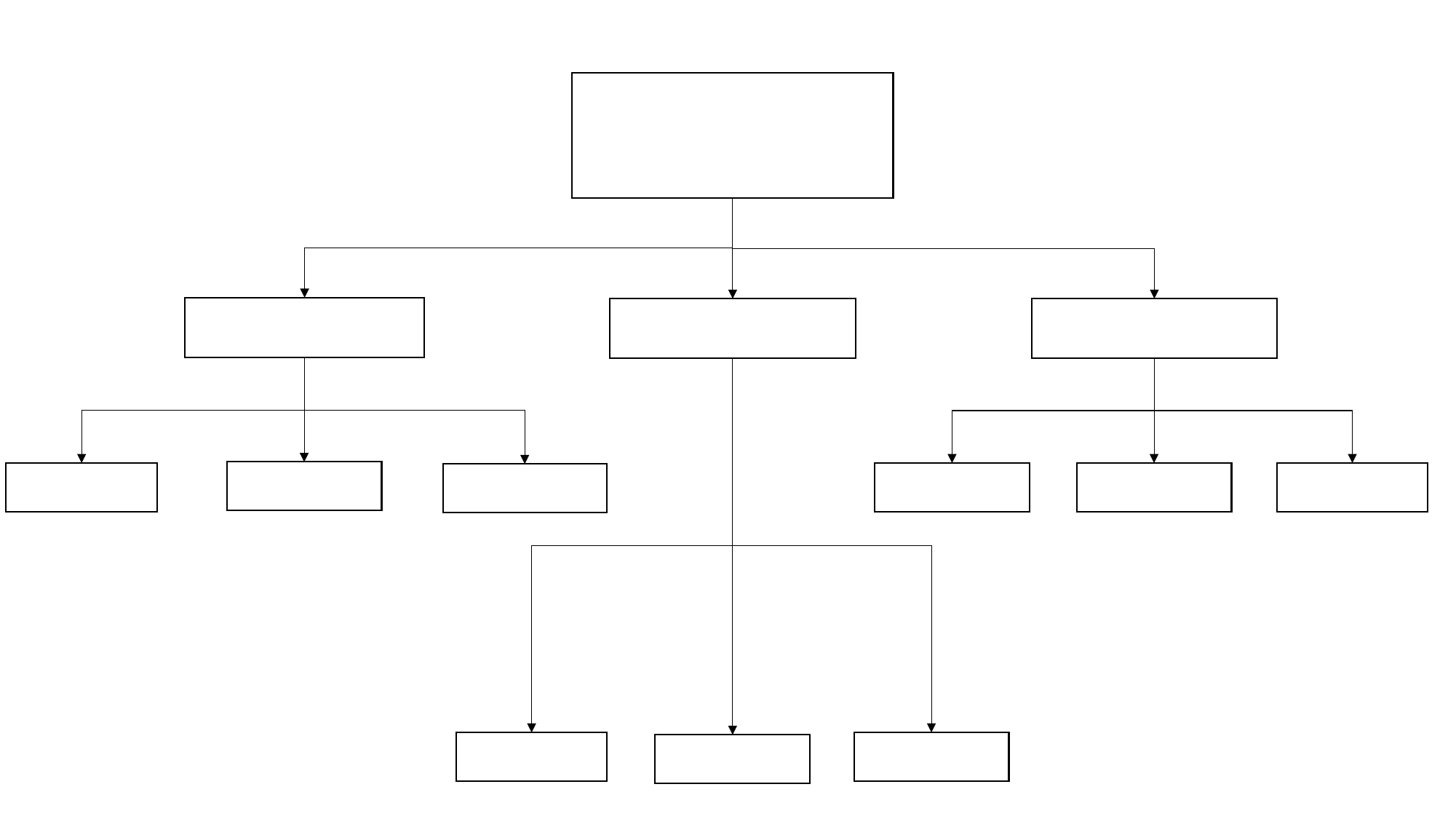

스마트팜
제안서
2차 스프린트
1차 스프린트
회고
리뷰
리뷰 및 회고
1차스프린트
기말발표
제품 백로그 수정
리뷰 및 회고
백로그
1차스프린트